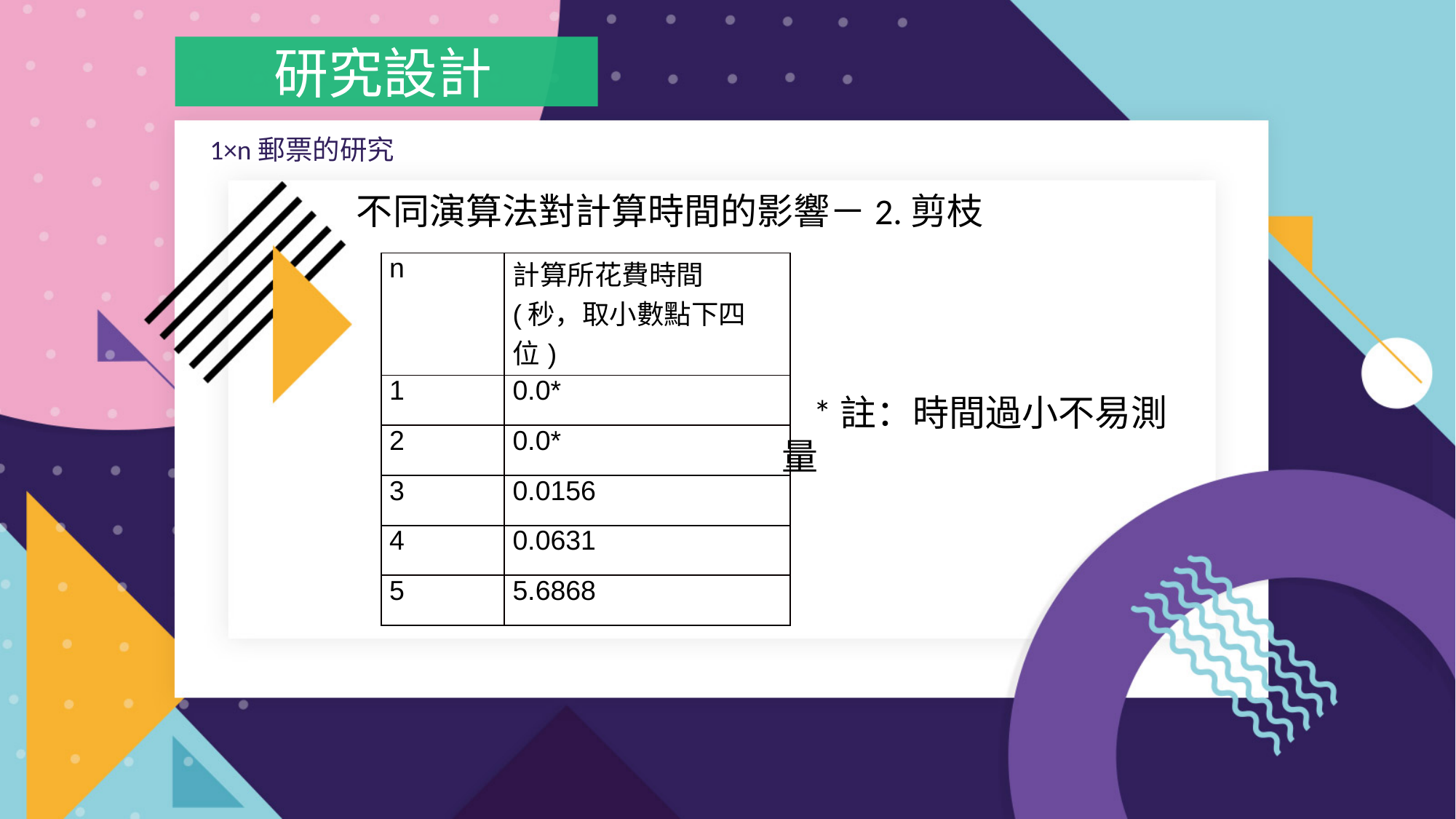

研究設計

1×n郵票的研究
不同演算法對計算時間的影響－2.剪枝
| n | 計算所花費時間 (秒，取小數點下四位) |
| --- | --- |
| 1 | 0.0\* |
| 2 | 0.0\* |
| 3 | 0.0156 |
| 4 | 0.0631 |
| 5 | 5.6868 |
*註：時間過小不易測量